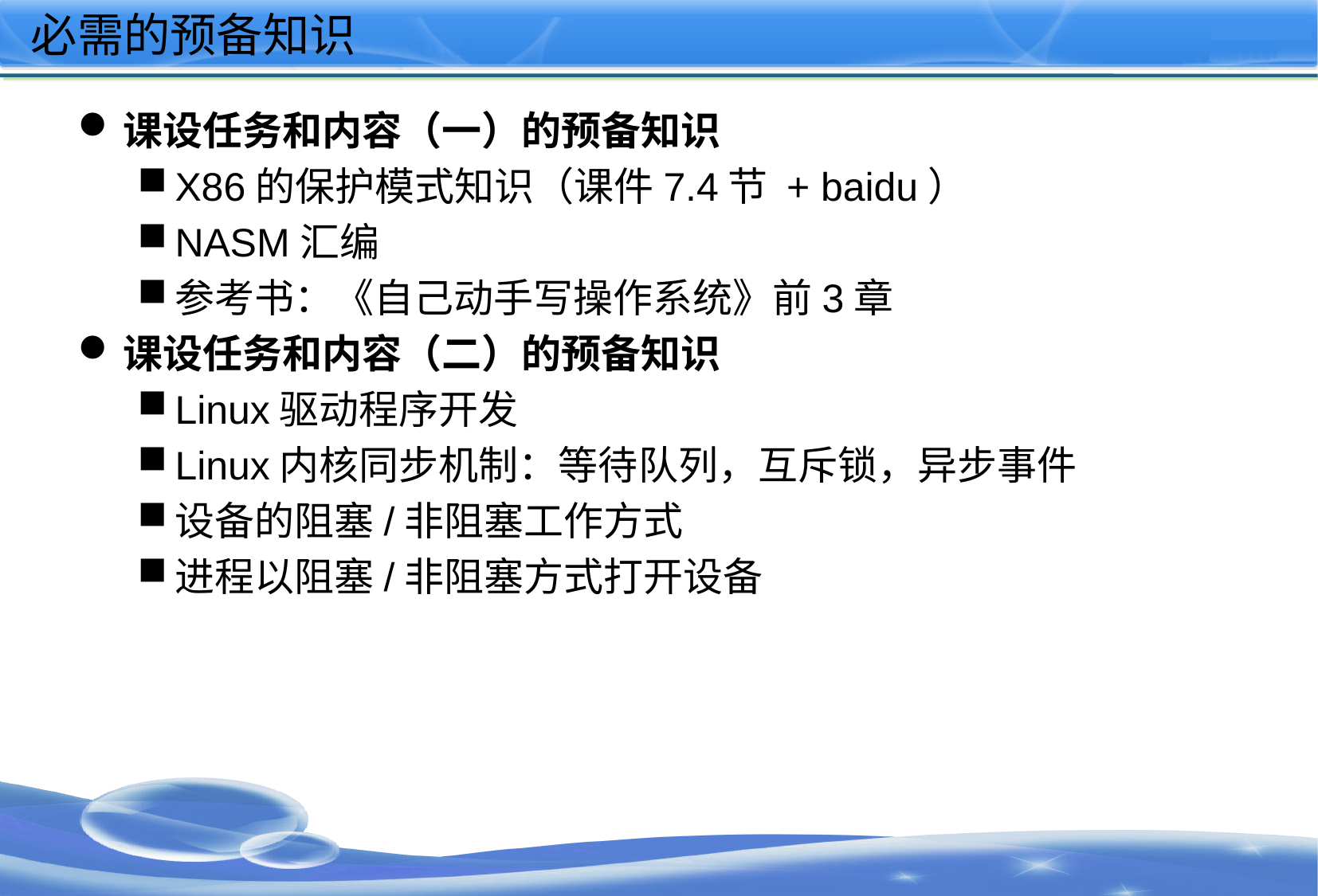

# 必需的预备知识
课设任务和内容（一）的预备知识
X86的保护模式知识（课件7.4节 + baidu）
NASM汇编
参考书：《自己动手写操作系统》前3章
课设任务和内容（二）的预备知识
Linux驱动程序开发
Linux内核同步机制：等待队列，互斥锁，异步事件
设备的阻塞/非阻塞工作方式
进程以阻塞/非阻塞方式打开设备